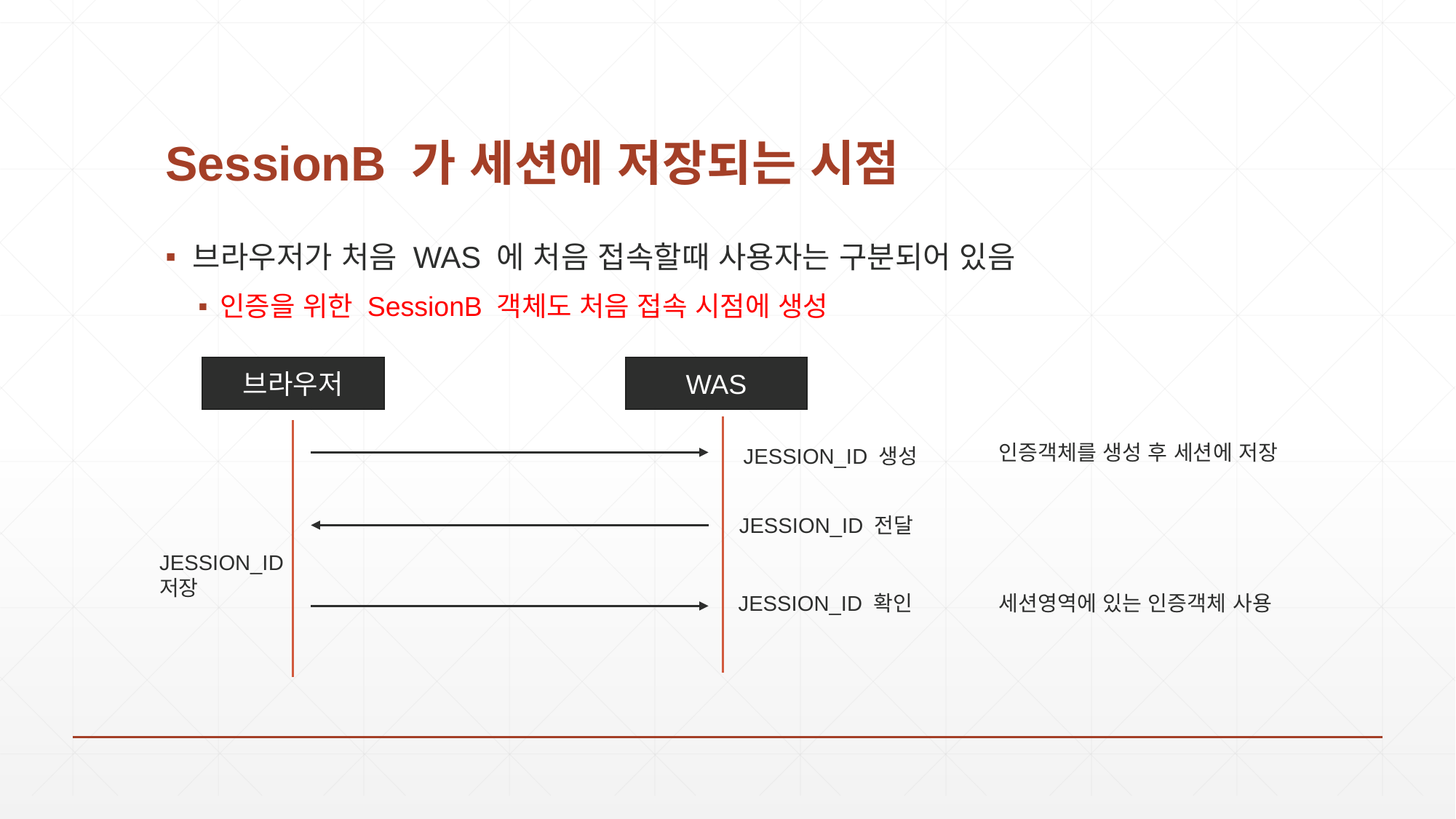

# SessionB 가 세션에 저장되는 시점
브라우저가 처음 WAS 에 처음 접속할때 사용자는 구분되어 있음
인증을 위한 SessionB 객체도 처음 접속 시점에 생성

브라우저
WAS
인증객체를 생성 후 세션에 저장
JESSION_ID 생성
JESSION_ID 전달
JESSION_ID 저장
JESSION_ID 확인
세션영역에 있는 인증객체 사용